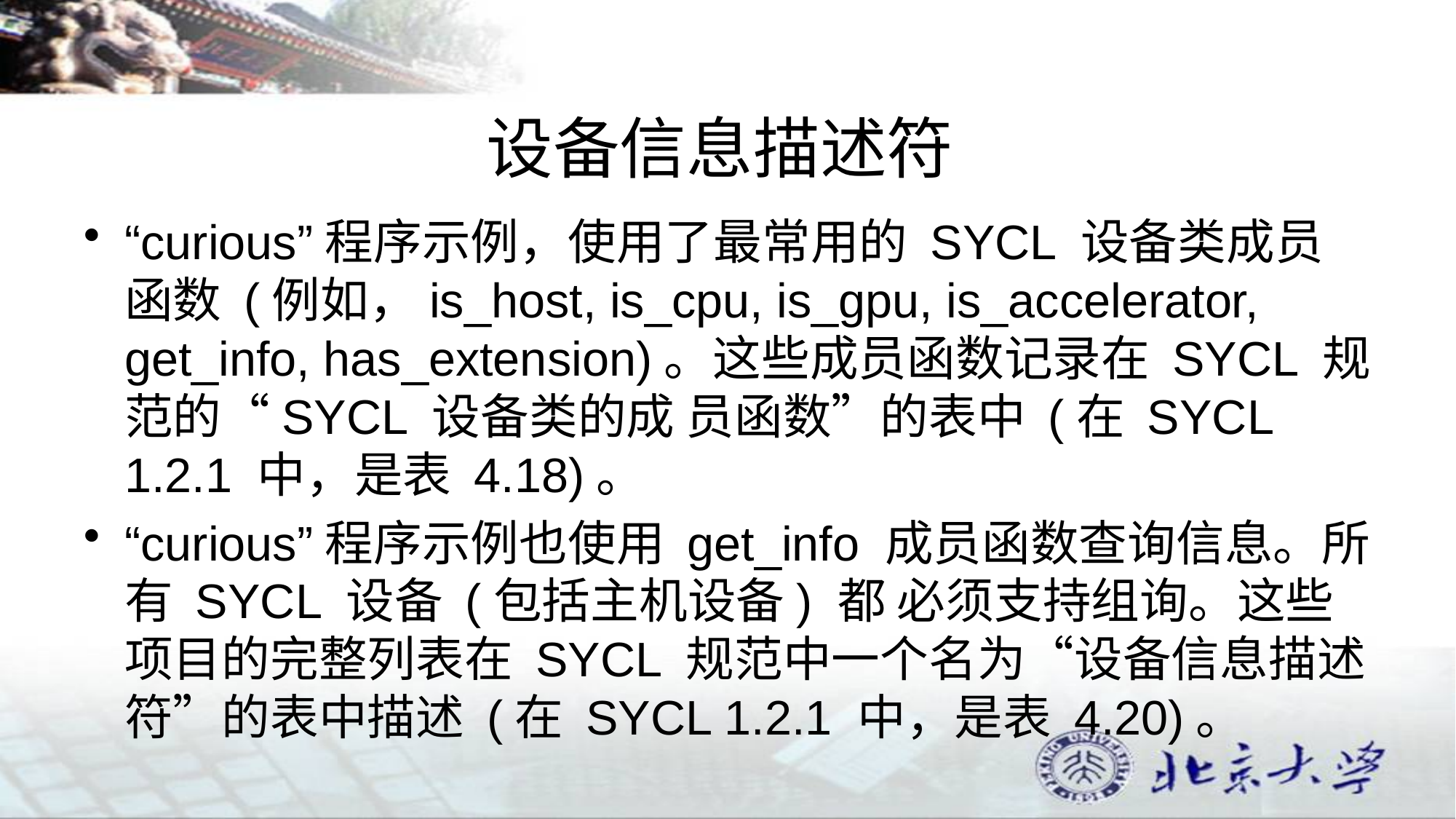

# 设备信息描述符
“curious”程序示例，使用了最常用的 SYCL 设备类成员函数 (例如，is_host, is_cpu, is_gpu, is_accelerator, get_info, has_extension)。这些成员函数记录在 SYCL 规范的“SYCL 设备类的成 员函数”的表中 (在 SYCL 1.2.1 中，是表 4.18)。
“curious”程序示例也使用 get_info 成员函数查询信息。所有 SYCL 设备 (包括主机设备) 都 必须支持组询。这些项目的完整列表在 SYCL 规范中一个名为“设备信息描述符”的表中描述 (在 SYCL 1.2.1 中，是表 4.20)。